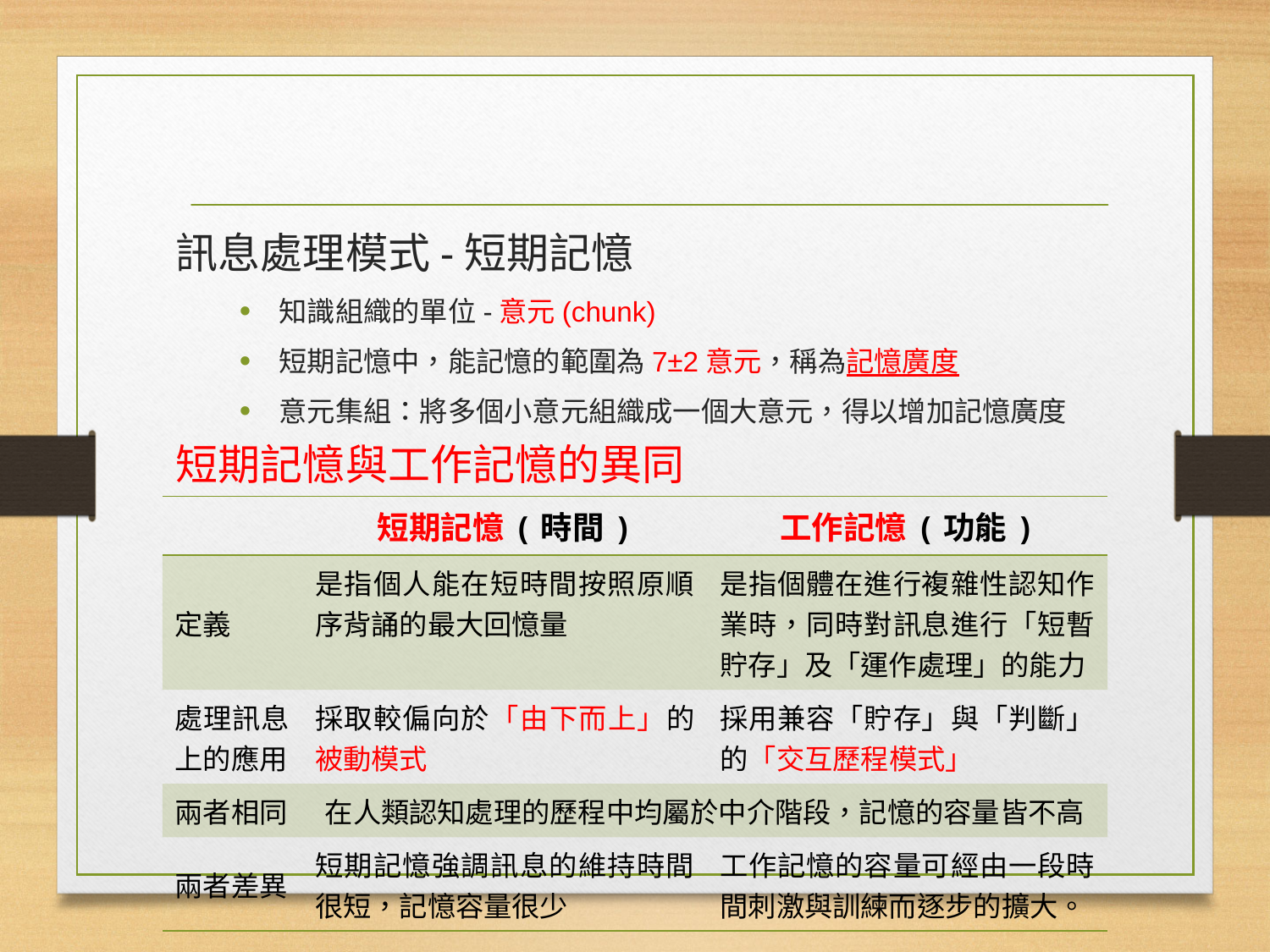

#
訊息處理模式-短期記憶
知識組織的單位-意元(chunk)
短期記憶中，能記憶的範圍為7±2意元，稱為記憶廣度
意元集組：將多個小意元組織成一個大意元，得以增加記憶廣度
短期記憶與工作記憶的異同
|  | 短期記憶(時間) | 工作記憶(功能) |
| --- | --- | --- |
| 定義 | 是指個人能在短時間按照原順序背誦的最大回憶量 | 是指個體在進行複雜性認知作業時，同時對訊息進行「短暫貯存」及「運作處理」的能力 |
| 處理訊息上的應用 | 採取較偏向於「由下而上」的被動模式 | 採用兼容「貯存」與「判斷」的「交互歷程模式」 |
| 兩者相同 | 在人類認知處理的歷程中均屬於中介階段，記憶的容量皆不高 |  |
| 兩者差異 | 短期記憶強調訊息的維持時間很短，記憶容量很少 | 工作記憶的容量可經由一段時間刺激與訓練而逐步的擴大。 |